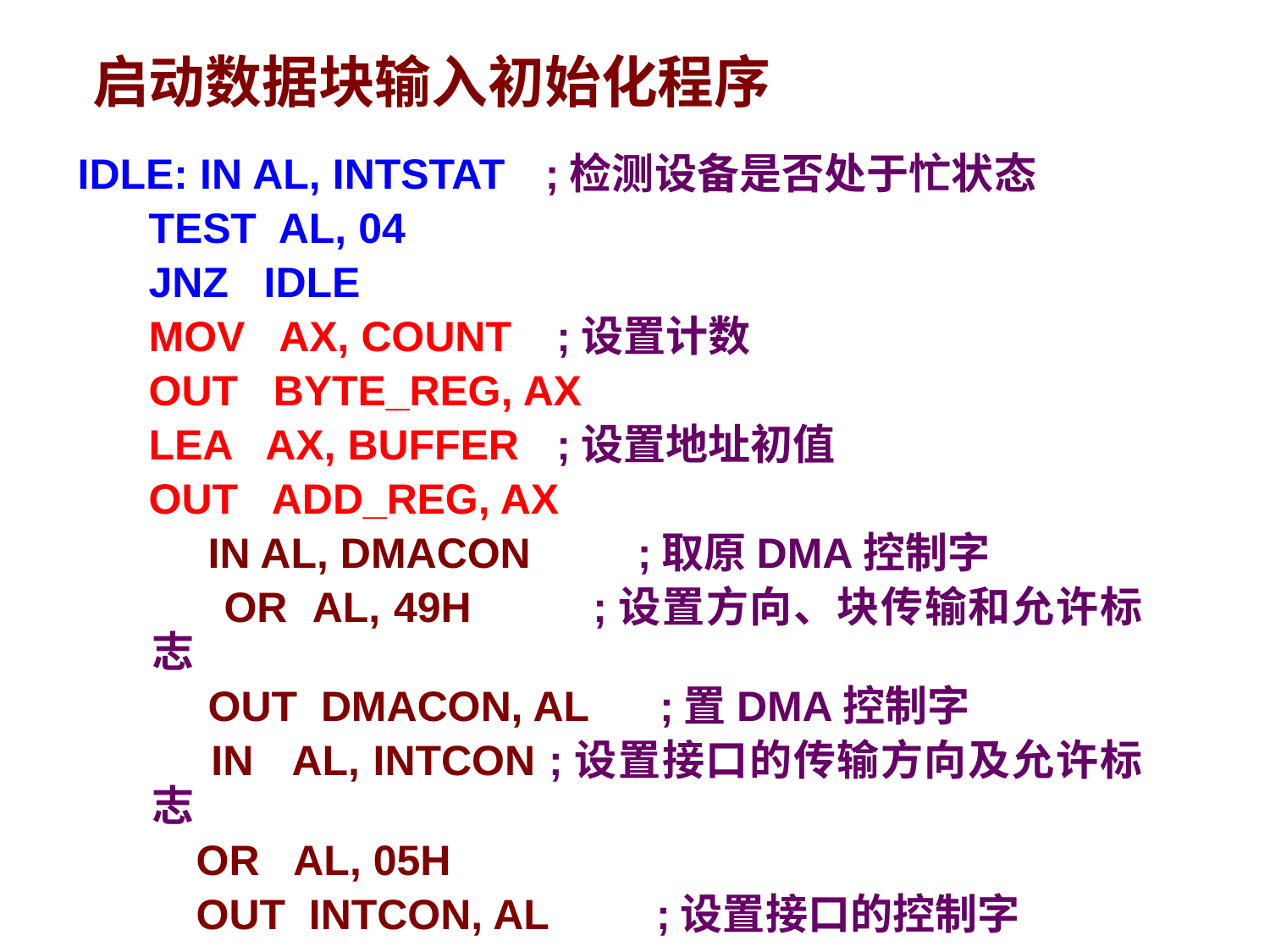

# 启动数据块输入初始化程序
IDLE: IN AL, INTSTAT	 ;检测设备是否处于忙状态
      TEST  AL, 04
      JNZ   IDLE
      MOV   AX, COUNT	  ;设置计数
      OUT   BYTE_REG, AX
      LEA   AX, BUFFER	  ;设置地址初值
      OUT   ADD_REG, AX
           IN AL, DMACON         ;取原DMA控制字
           OR  AL, 49H	   ;设置方向、块传输和允许标志
           OUT  DMACON, AL	;置DMA控制字
          IN   AL, INTCON ;设置接口的传输方向及允许标志
          OR   AL, 05H
          OUT  INTCON, AL         ;设置接口的控制字
          …